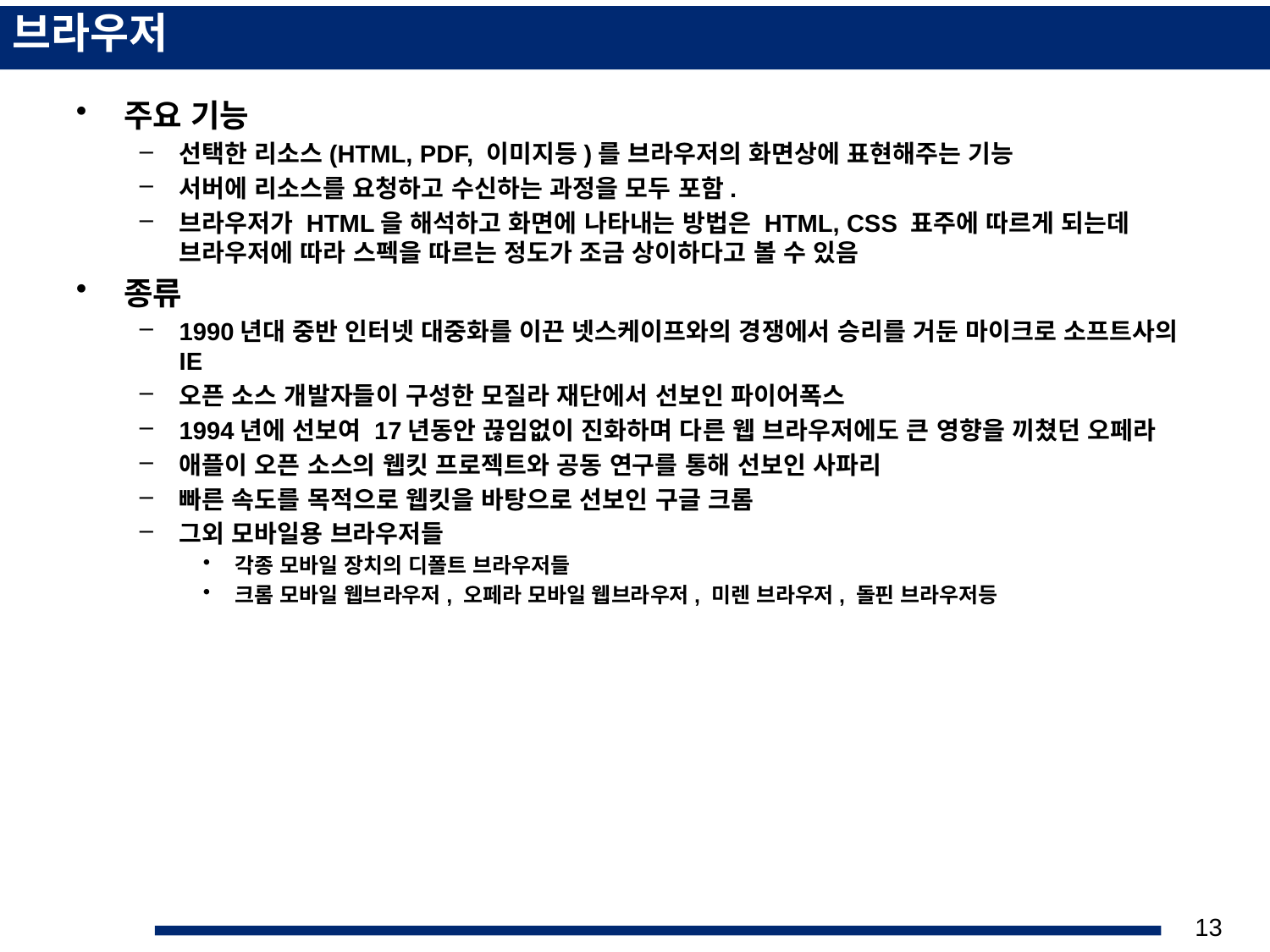

브라우저
주요 기능
선택한 리소스(HTML, PDF, 이미지등)를 브라우저의 화면상에 표현해주는 기능
서버에 리소스를 요청하고 수신하는 과정을 모두 포함.
브라우저가 HTML을 해석하고 화면에 나타내는 방법은 HTML, CSS 표주에 따르게 되는데 브라우저에 따라 스펙을 따르는 정도가 조금 상이하다고 볼 수 있음
종류
1990년대 중반 인터넷 대중화를 이끈 넷스케이프와의 경쟁에서 승리를 거둔 마이크로 소프트사의 IE
오픈 소스 개발자들이 구성한 모질라 재단에서 선보인 파이어폭스
1994년에 선보여 17년동안 끊임없이 진화하며 다른 웹 브라우저에도 큰 영향을 끼쳤던 오페라
애플이 오픈 소스의 웹킷 프로젝트와 공동 연구를 통해 선보인 사파리
빠른 속도를 목적으로 웹킷을 바탕으로 선보인 구글 크롬
그외 모바일용 브라우저들
각종 모바일 장치의 디폴트 브라우저들
크롬 모바일 웹브라우저, 오페라 모바일 웹브라우저, 미렌 브라우저, 돌핀 브라우저등